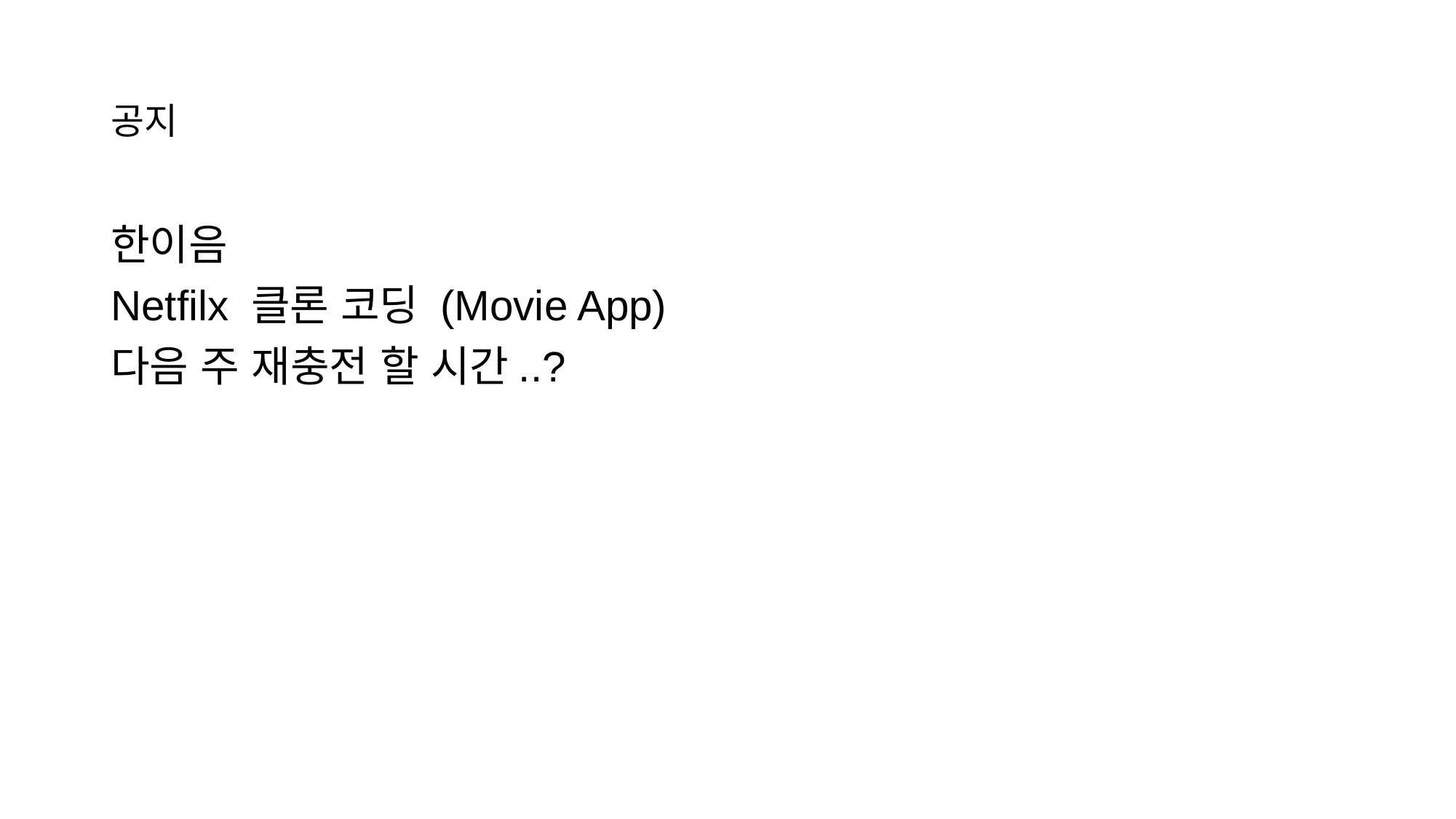

# 공지
한이음
Netfilx 클론 코딩 (Movie App)
다음 주 재충전 할 시간..?